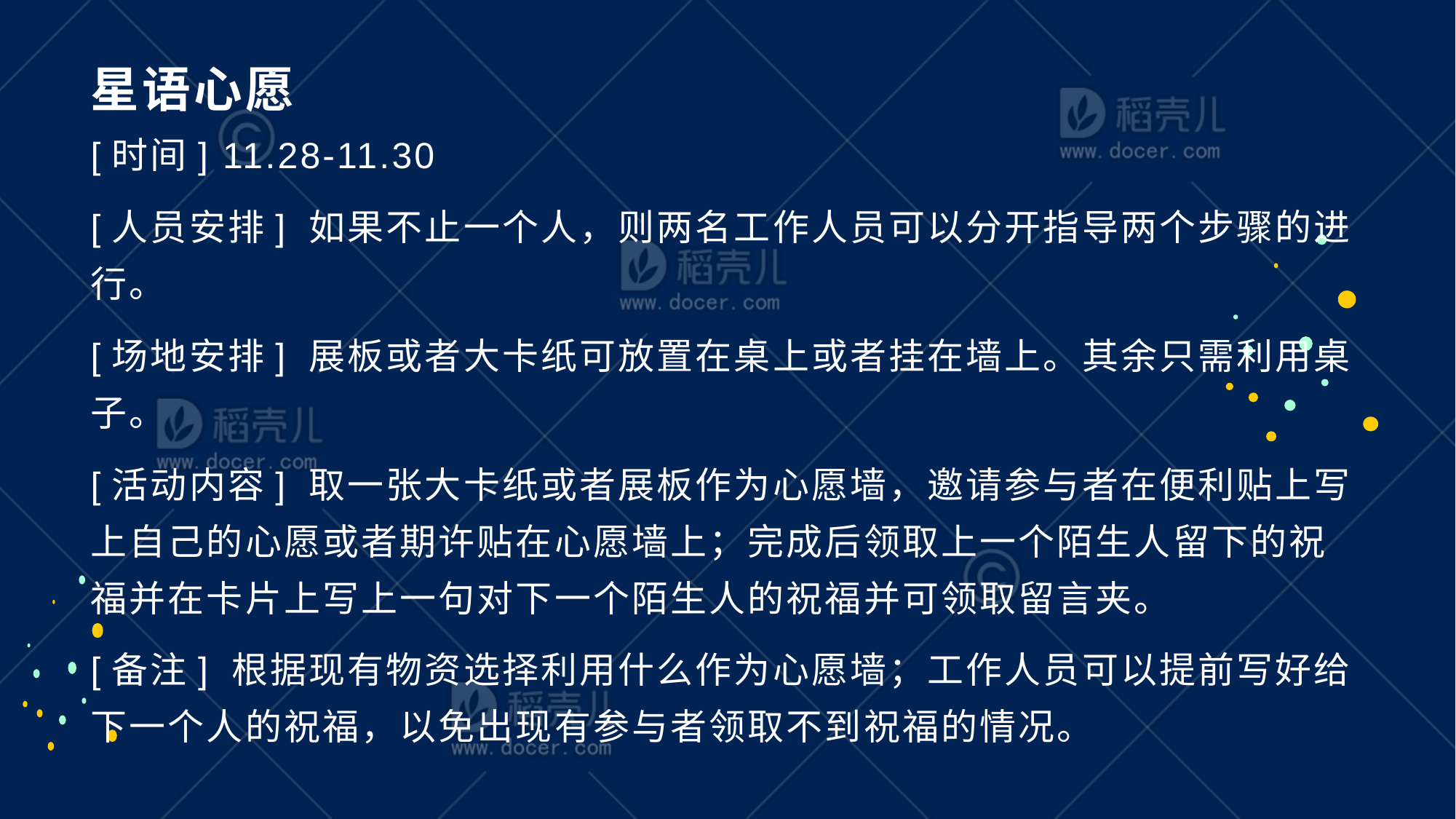

# 星语心愿
[时间] 11.28-11.30
[人员安排] 如果不止一个人，则两名工作人员可以分开指导两个步骤的进行。
[场地安排] 展板或者大卡纸可放置在桌上或者挂在墙上。其余只需利用桌子。
[活动内容] 取一张大卡纸或者展板作为心愿墙，邀请参与者在便利贴上写上自己的心愿或者期许贴在心愿墙上；完成后领取上一个陌生人留下的祝福并在卡片上写上一句对下一个陌生人的祝福并可领取留言夹。
[备注] 根据现有物资选择利用什么作为心愿墙；工作人员可以提前写好给下一个人的祝福，以免出现有参与者领取不到祝福的情况。